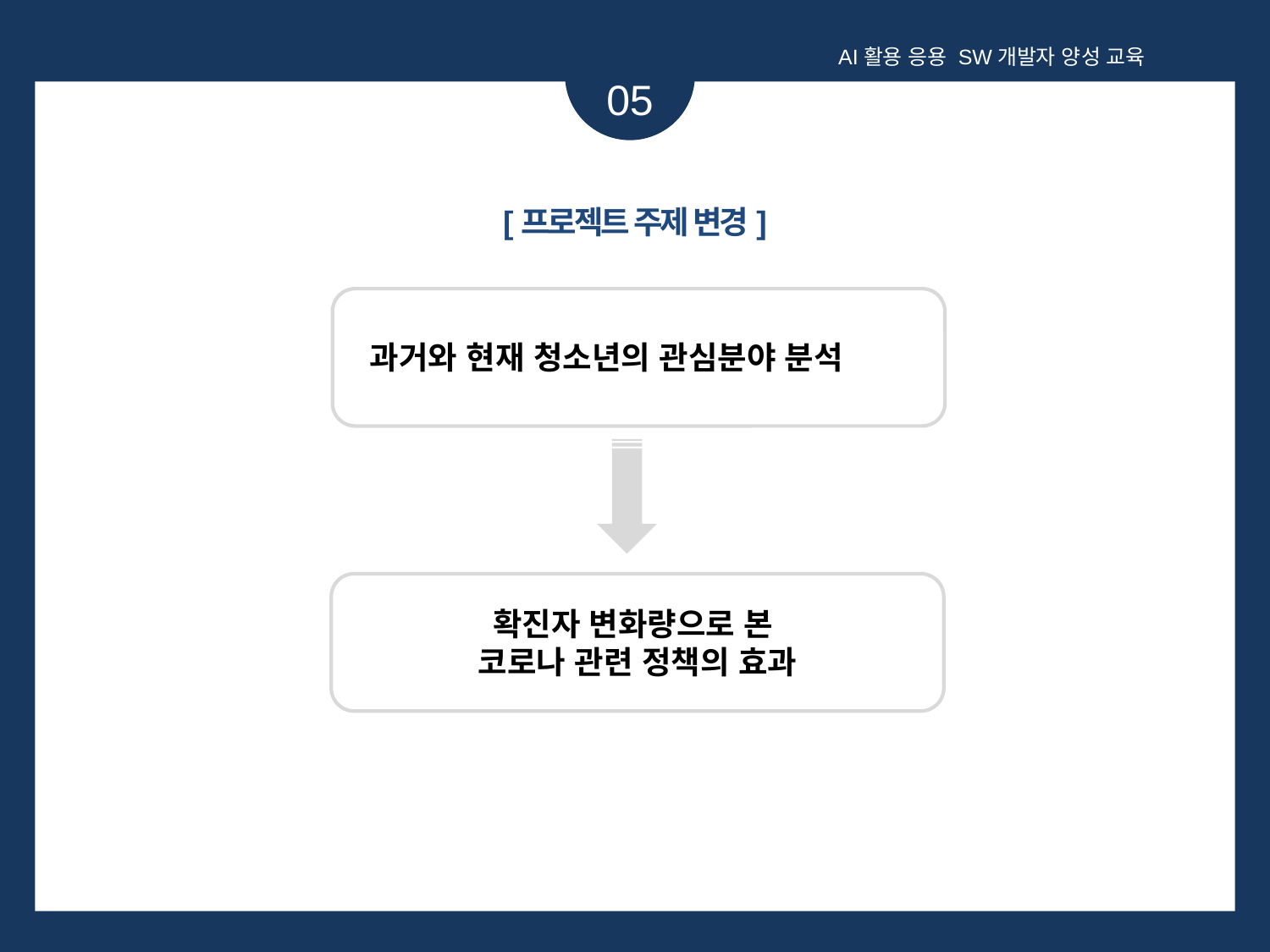

AI활용 응용 SW개발자 양성 교육
05

[프로젝트 주제 변경]

과거와 현재 청소년의 관심분야 분석

확진자 변화량으로 본
코로나 관련 정책의 효과